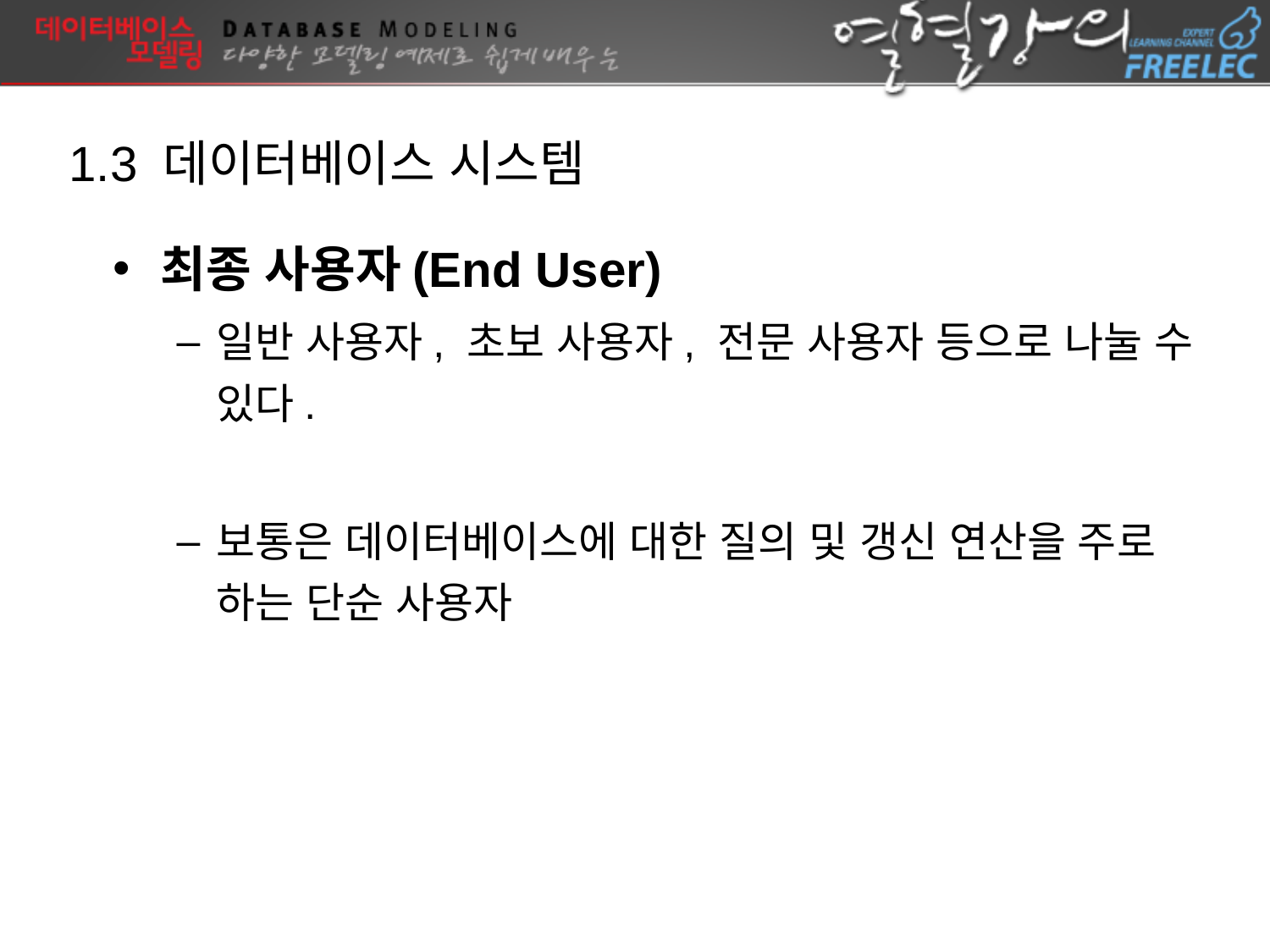

1.3 데이터베이스 시스템
최종 사용자(End User)
일반 사용자, 초보 사용자, 전문 사용자 등으로 나눌 수 있다.

보통은 데이터베이스에 대한 질의 및 갱신 연산을 주로 하는 단순 사용자